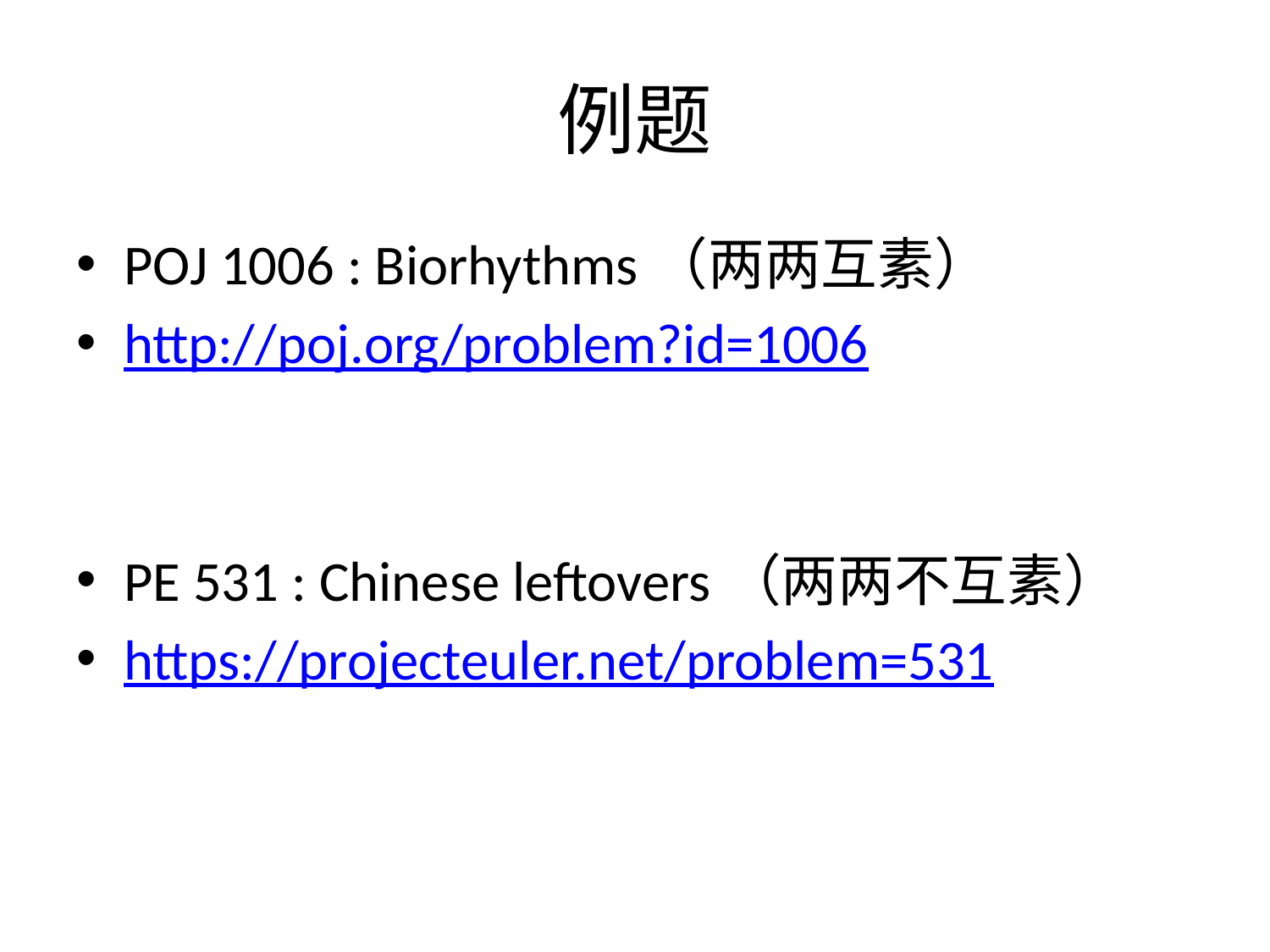

# 例题
POJ 1006 : Biorhythms（两两互素）
http://poj.org/problem?id=1006

PE 531 : Chinese leftovers（两两不互素）
https://projecteuler.net/problem=531